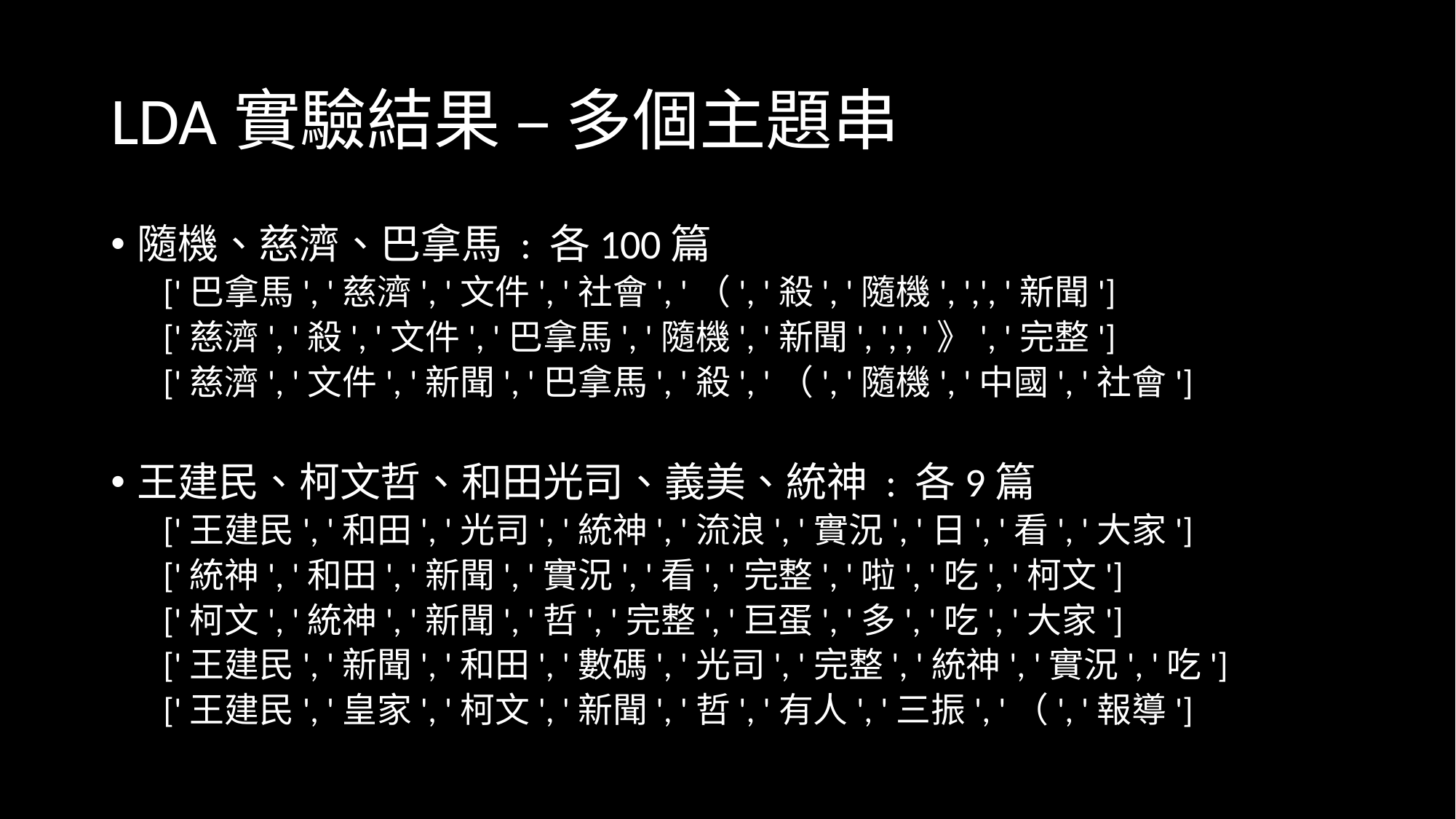

# LDA實驗結果 – 多個主題串
隨機、慈濟、巴拿馬 : 各100篇
['巴拿馬', '慈濟', '文件', '社會', '（', '殺', '隨機', ',', '新聞']
['慈濟', '殺', '文件', '巴拿馬', '隨機', '新聞', ',', '》', '完整']
['慈濟', '文件', '新聞', '巴拿馬', '殺', '（', '隨機', '中國', '社會']

王建民、柯文哲、和田光司、義美、統神 : 各9篇
['王建民', '和田', '光司', '統神', '流浪', '實況', '日', '看', '大家']
['統神', '和田', '新聞', '實況', '看', '完整', '啦', '吃', '柯文']
['柯文', '統神', '新聞', '哲', '完整', '巨蛋', '多', '吃', '大家']
['王建民', '新聞', '和田', '數碼', '光司', '完整', '統神', '實況', '吃']
['王建民', '皇家', '柯文', '新聞', '哲', '有人', '三振', '（', '報導']